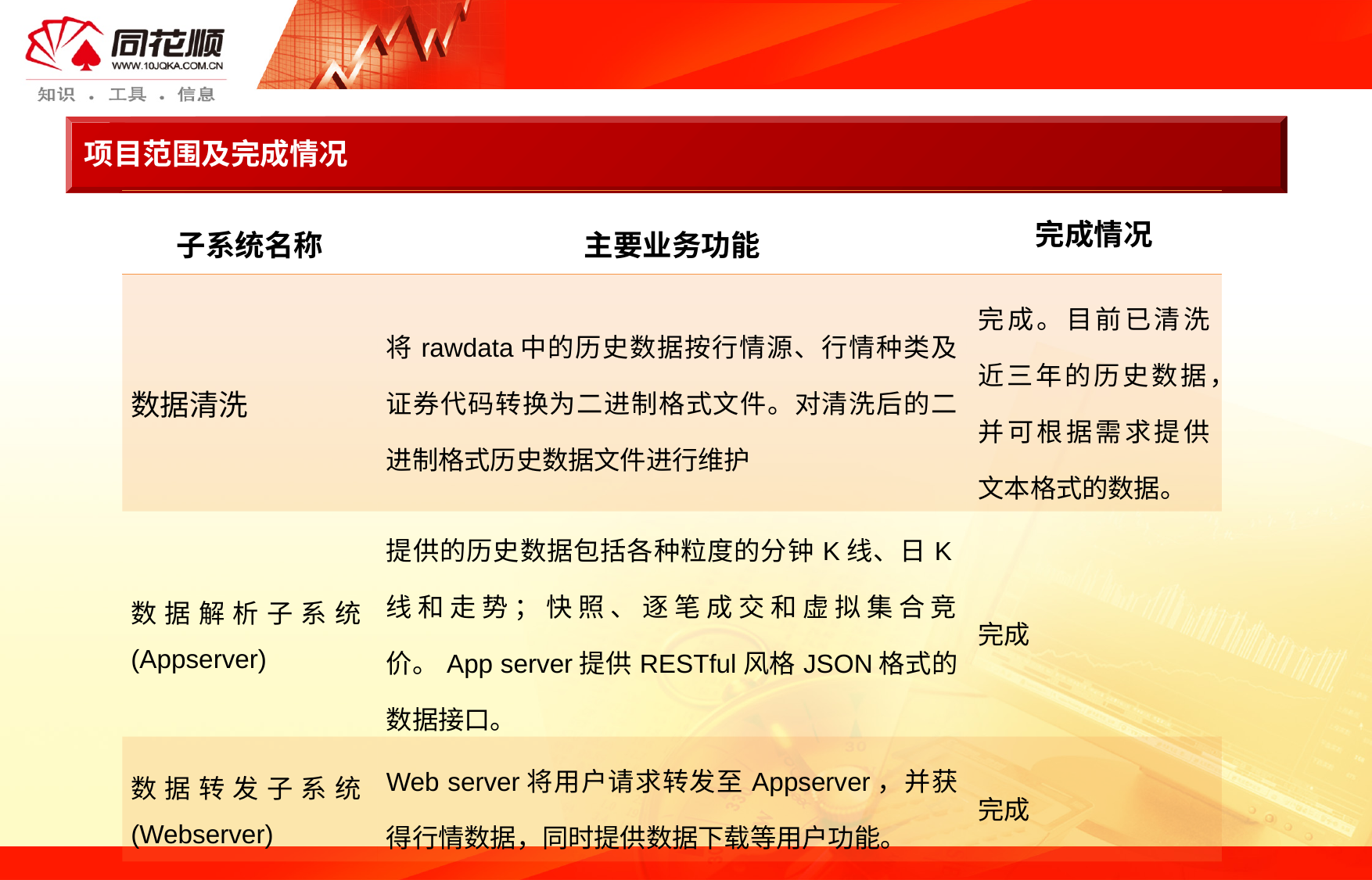

项目范围及完成情况
| 子系统名称 | 主要业务功能 | 完成情况 |
| --- | --- | --- |
| 数据清洗 | 将rawdata中的历史数据按行情源、行情种类及证券代码转换为二进制格式文件。对清洗后的二进制格式历史数据文件进行维护 | 完成。目前已清洗近三年的历史数据，并可根据需求提供文本格式的数据。 |
| 数据解析子系统(Appserver) | 提供的历史数据包括各种粒度的分钟K线、日K线和走势；快照、逐笔成交和虚拟集合竞价。App server提供RESTful风格JSON格式的数据接口。 | 完成 |
| 数据转发子系统(Webserver) | Web server将用户请求转发至Appserver，并获得行情数据，同时提供数据下载等用户功能。 | 完成 |
| 数据转储子系统(EzTable) | 实现数据库与二进制文件的相互导入。每日收盘后，需要将二进制形式的历史数据导入EzTable。 | 完成 |